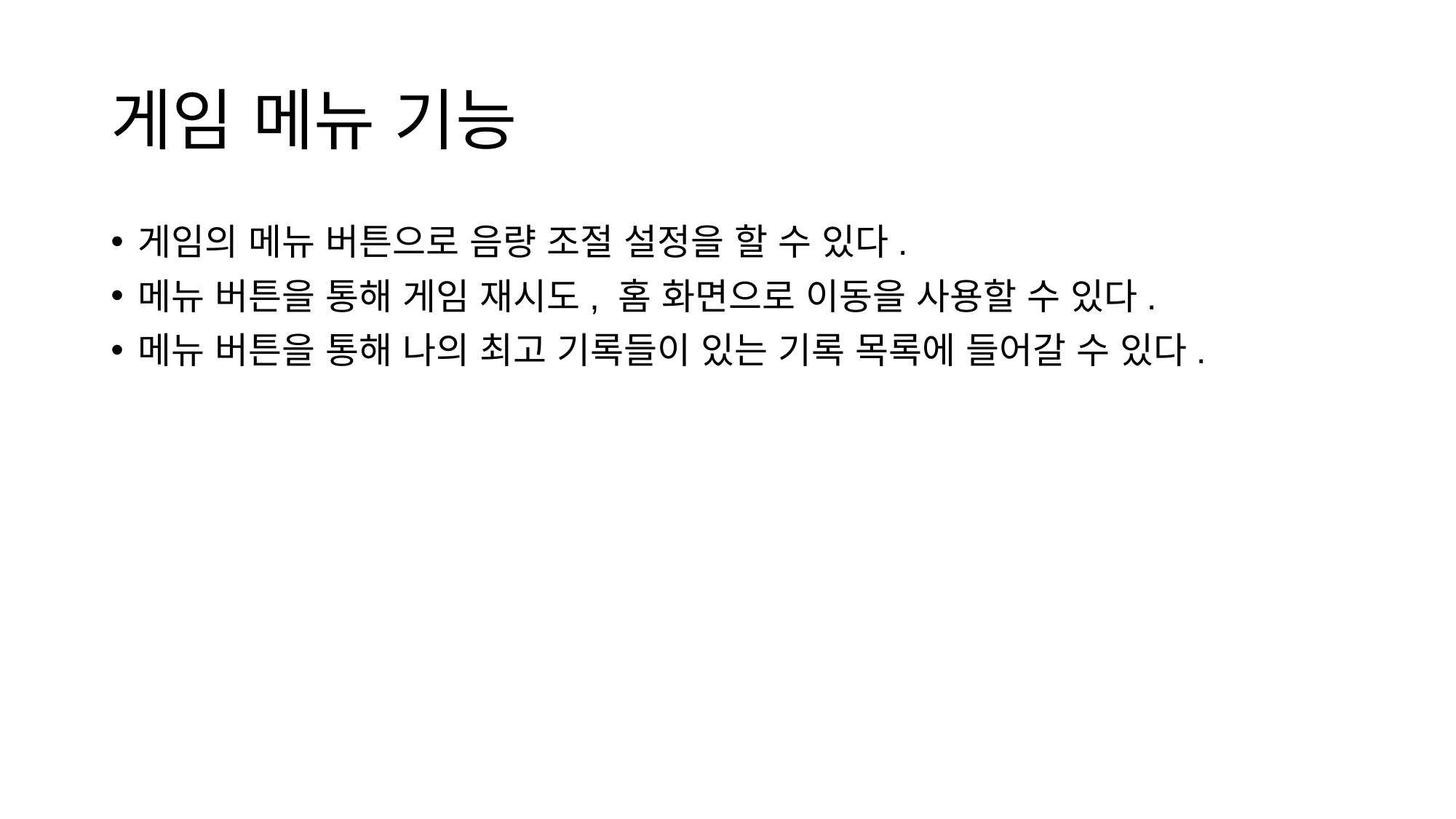

# 게임 메뉴 기능
게임의 메뉴 버튼으로 음량 조절 설정을 할 수 있다.
메뉴 버튼을 통해 게임 재시도, 홈 화면으로 이동을 사용할 수 있다.
메뉴 버튼을 통해 나의 최고 기록들이 있는 기록 목록에 들어갈 수 있다.